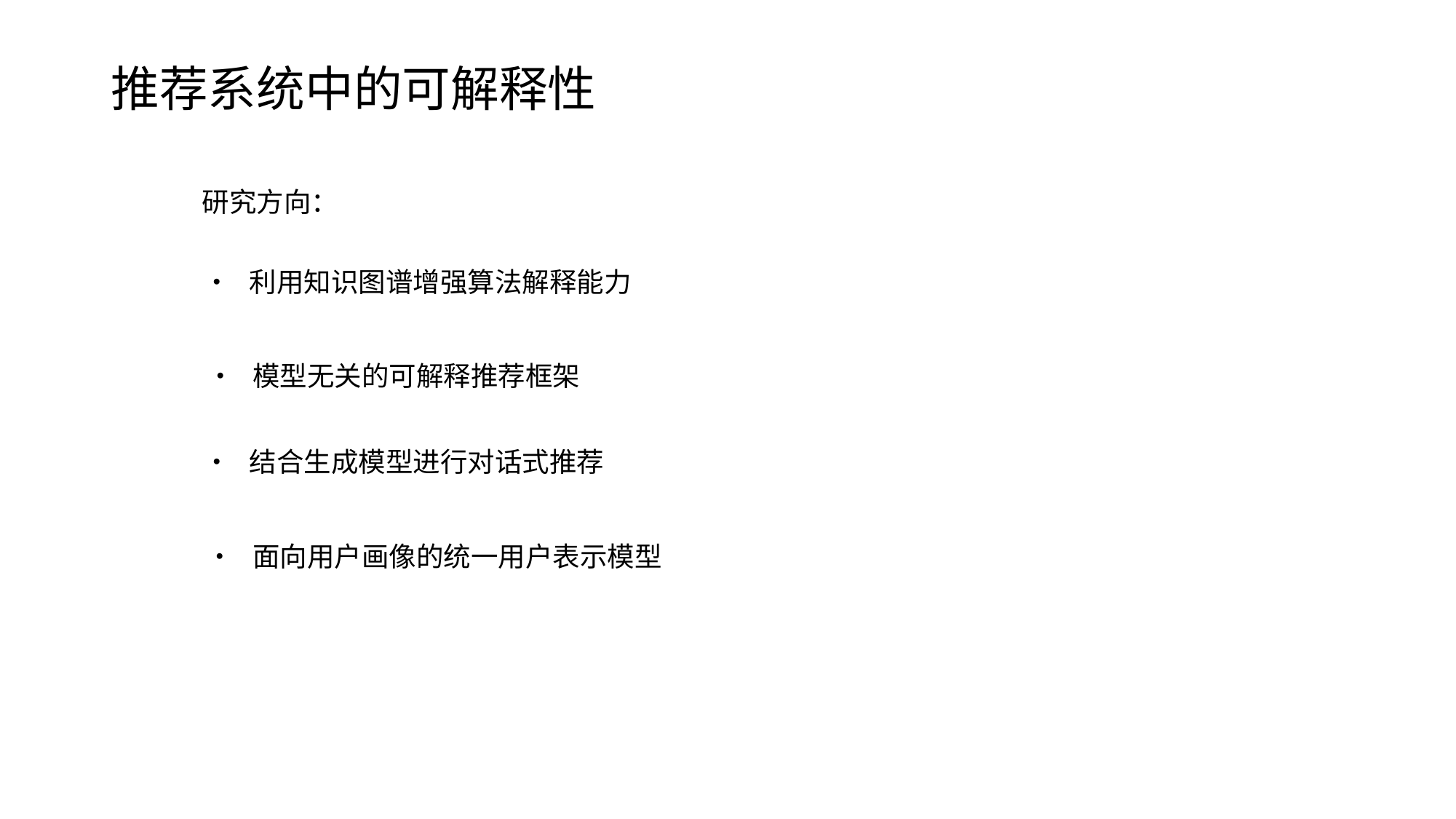

# 推荐系统中的可解释性
研究方向：
•  利用知识图谱增强算法解释能力
•  模型无关的可解释推荐框架
•  结合生成模型进行对话式推荐
•  面向用户画像的统一用户表示模型